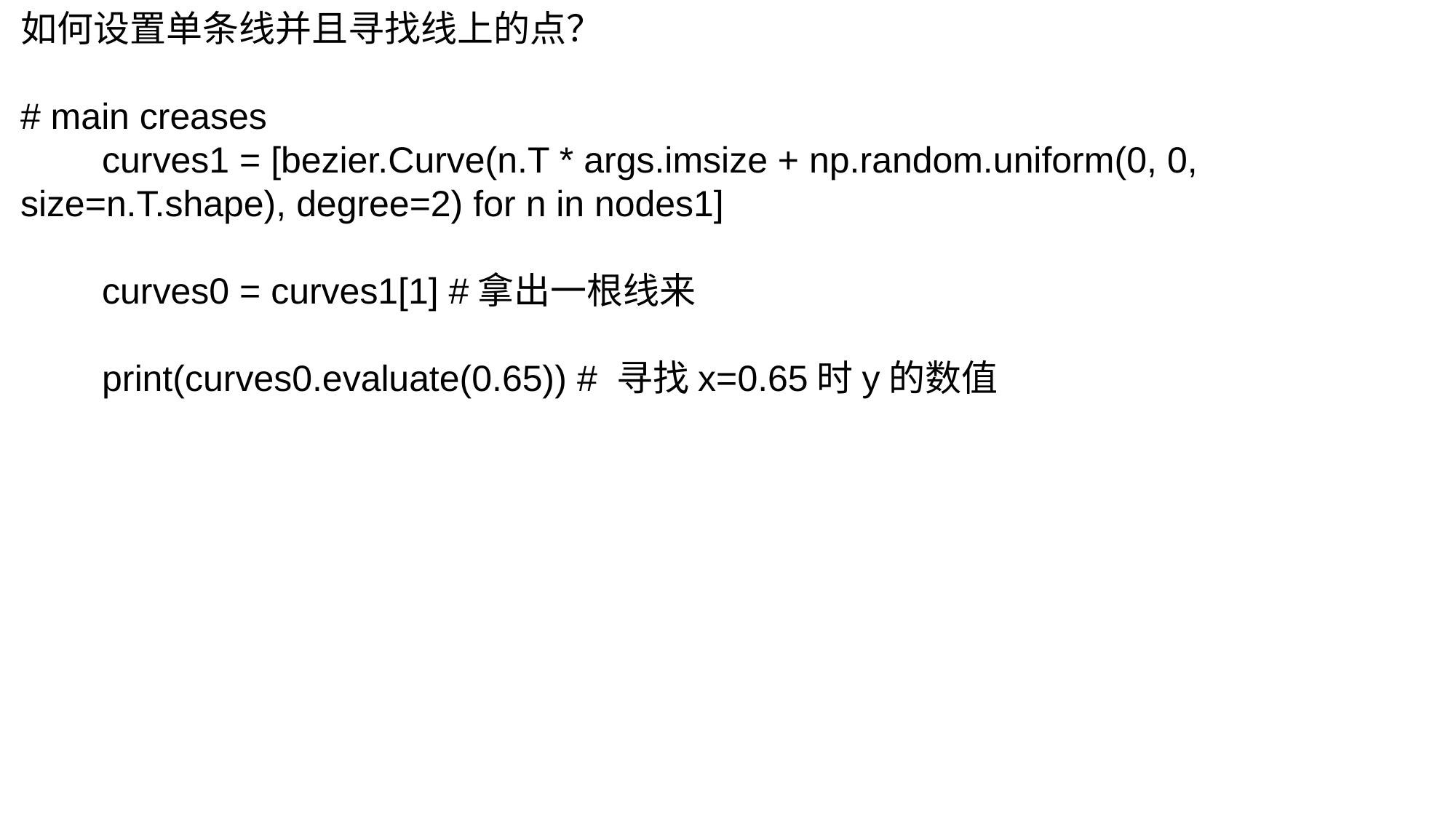

如何设置单条线并且寻找线上的点？

# main creases
        curves1 = [bezier.Curve(n.T * args.imsize + np.random.uniform(0, 0, size=n.T.shape), degree=2) for n in nodes1]

        curves0 = curves1[1] #拿出一根线来

        print(curves0.evaluate(0.65)) # 寻找x=0.65时y的数值